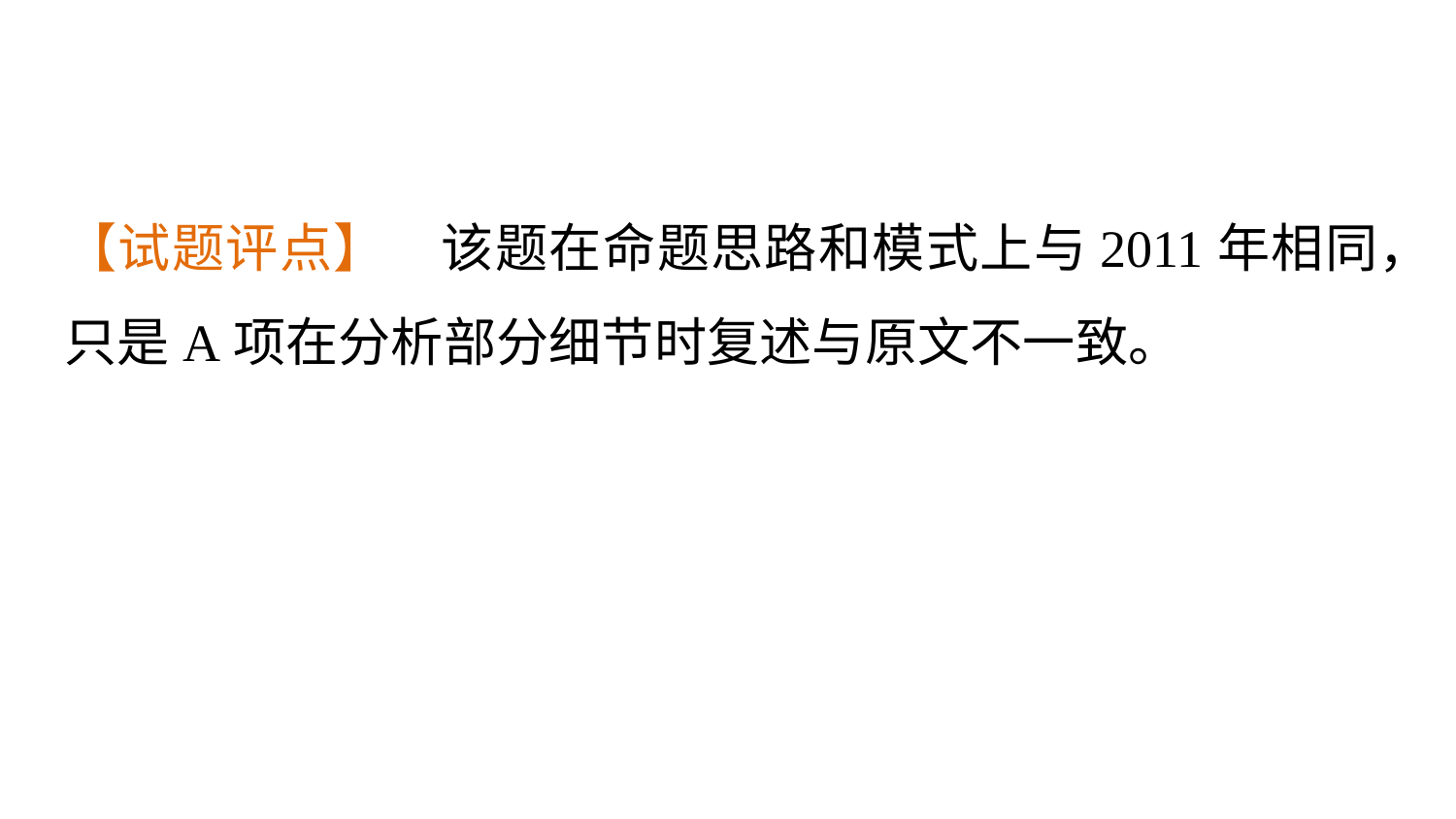

【试题评点】　该题在命题思路和模式上与2011年相同，只是A项在分析部分细节时复述与原文不一致。